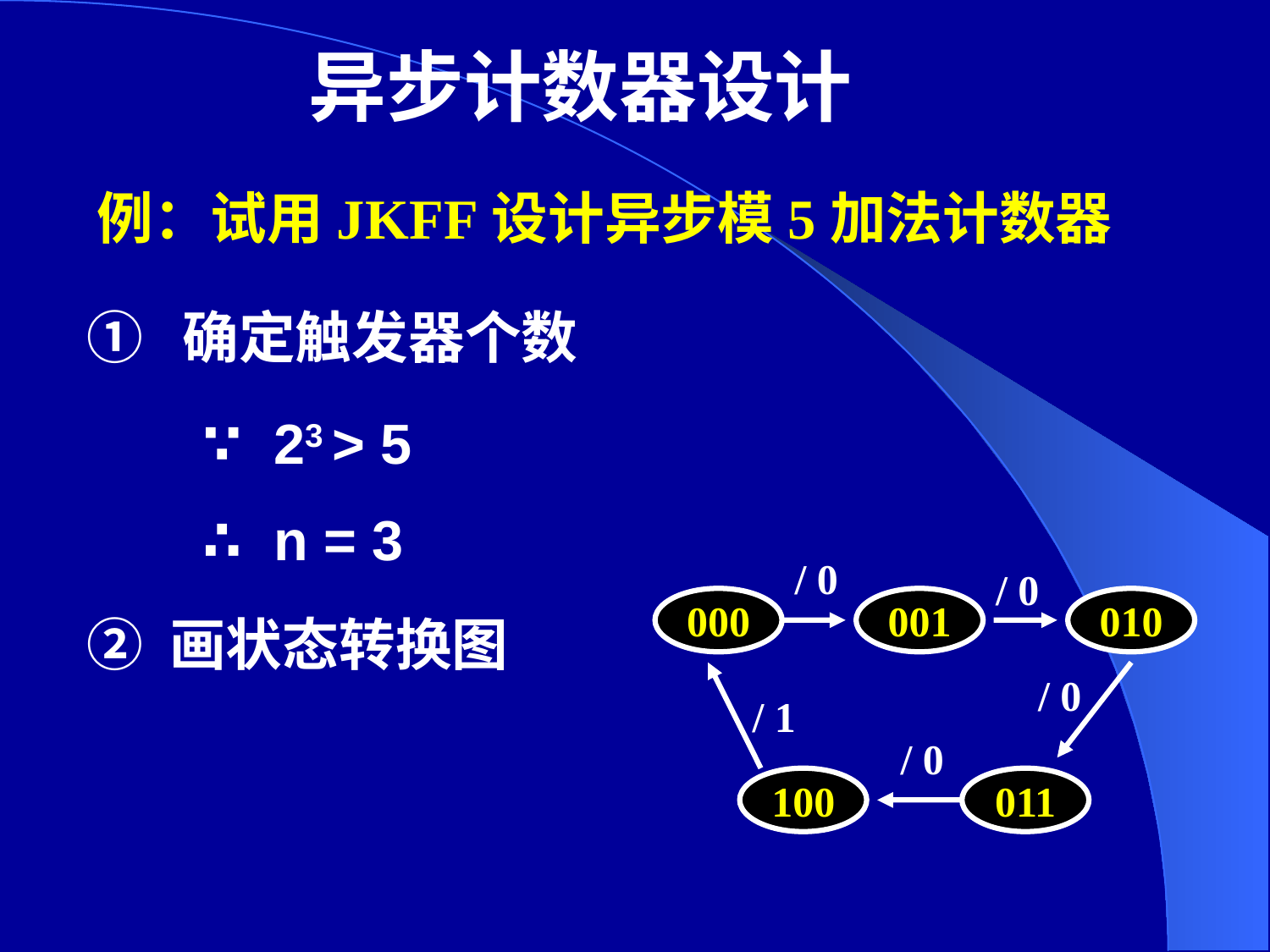

异步计数器设计
例：试用JKFF设计异步模5加法计数器
①  确定触发器个数
∵  23 > 5
∴  n = 3
/ 0
/ 0
000
001
010

/ 0

/ 1
/ 0
100
011

② 画状态转换图